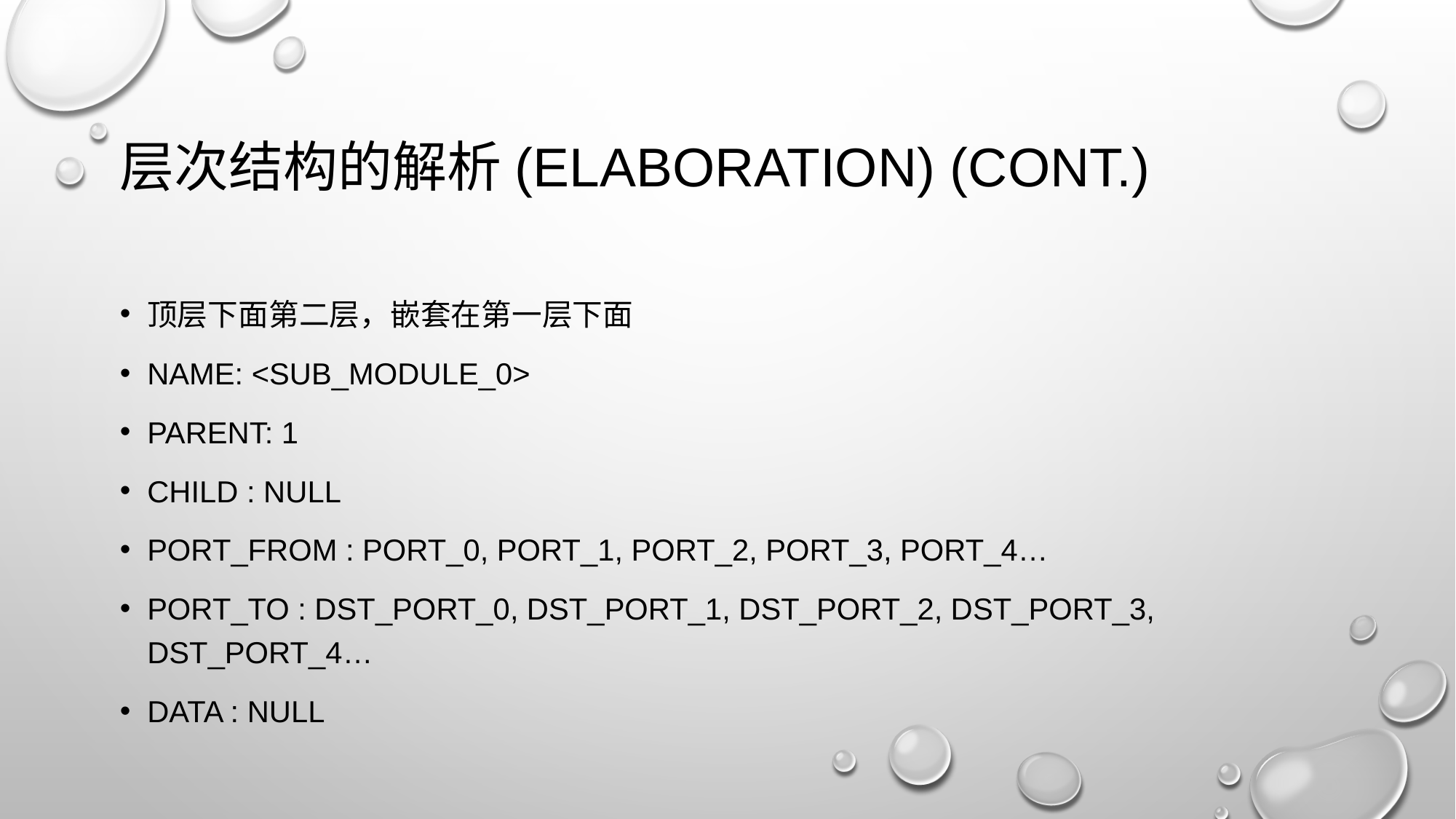

# 层次结构的解析(elaboration) (cont.)
顶层下面第二层，嵌套在第一层下面
Name: <sub_module_0>
Parent: 1
Child : null
Port_from : port_0, port_1, port_2, port_3, port_4…
Port_to : dst_port_0, dst_port_1, dst_port_2, dst_port_3, dst_port_4…
Data : null